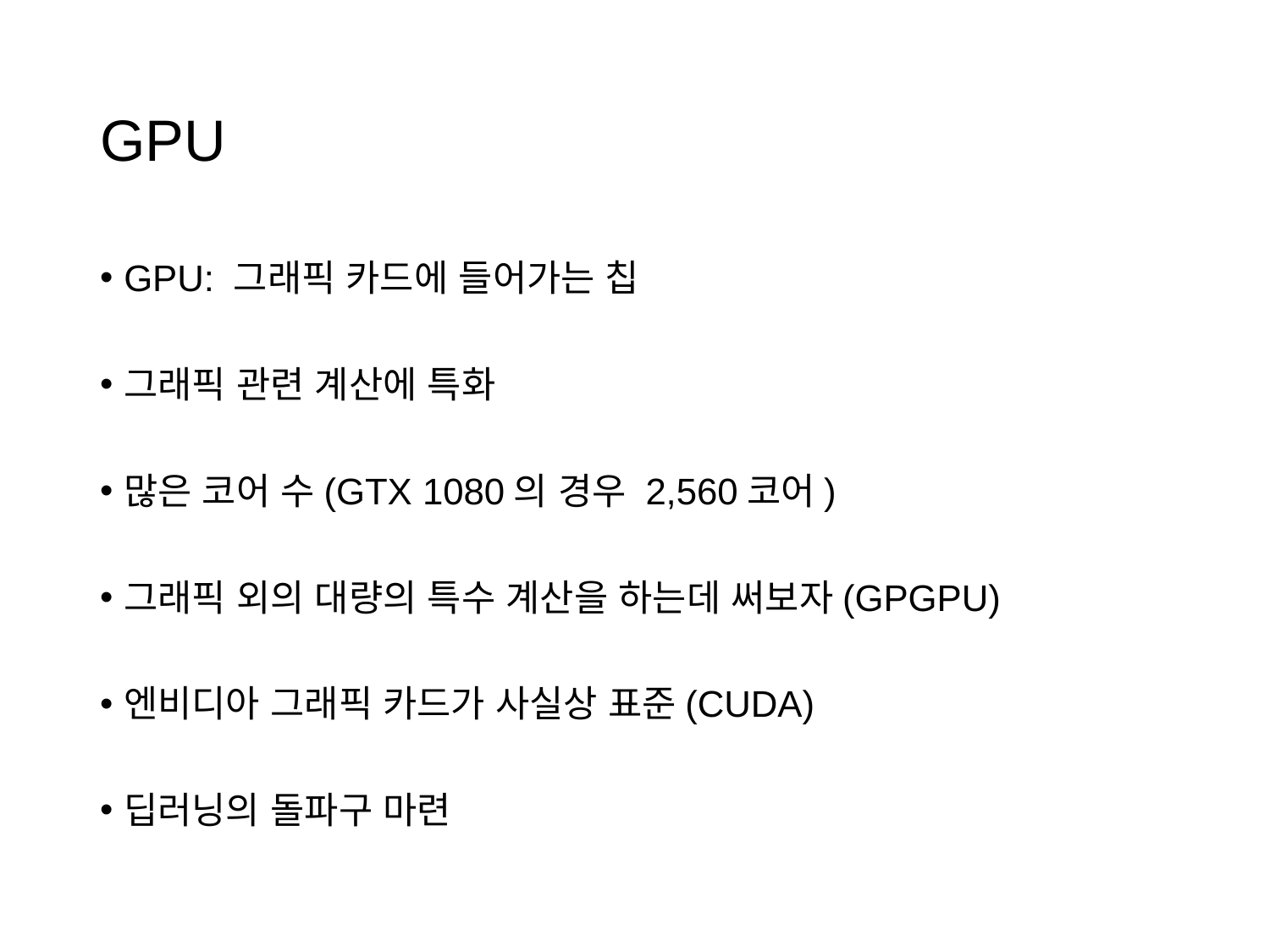

# GPU
GPU: 그래픽 카드에 들어가는 칩

그래픽 관련 계산에 특화

많은 코어 수(GTX 1080의 경우 2,560코어)

그래픽 외의 대량의 특수 계산을 하는데 써보자(GPGPU)

엔비디아 그래픽 카드가 사실상 표준(CUDA)

딥러닝의 돌파구 마련